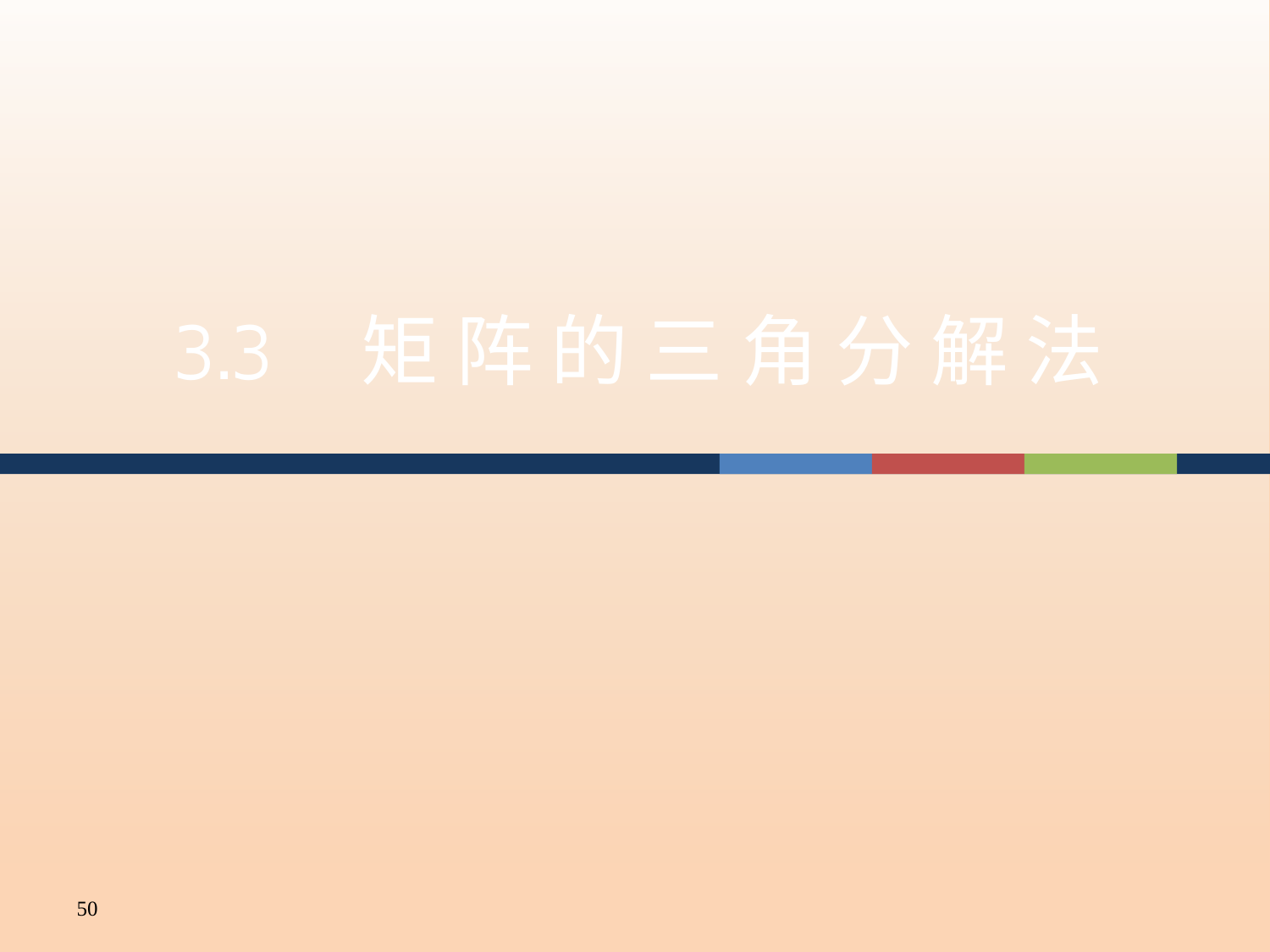

# 3.3   矩 阵 的 三 角 分 解 法
50